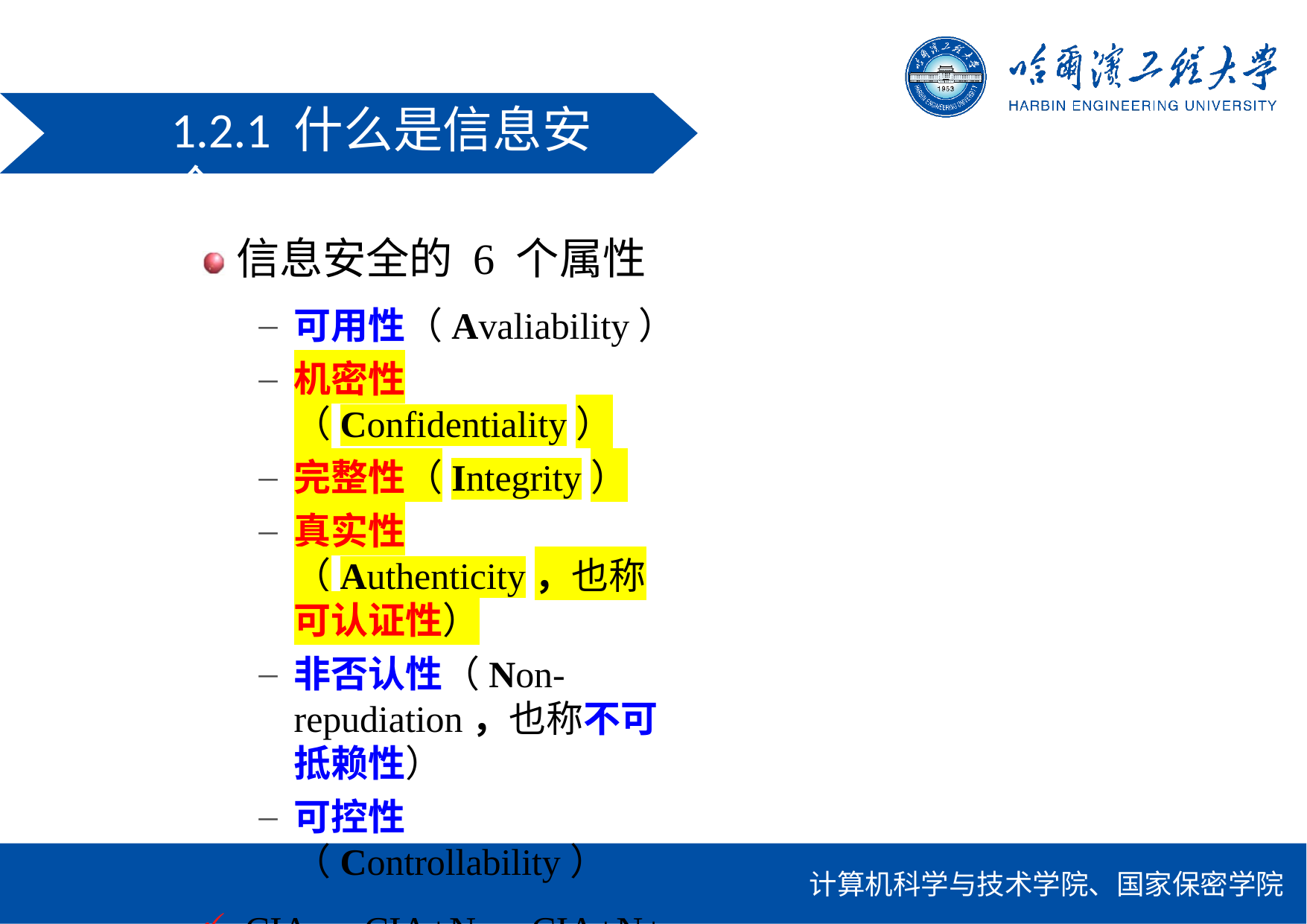

1.2.1 什么是信息安全
信息安全的 6 个属性
可用性（Avaliability）
机密性（Confidentiality）
完整性（Integrity）
真实性（Authenticity，也称可认证性）
非否认性（Non-repudiation，也称不可抵赖性）
可控性（Controllability）
CIA，CIA+N，CIA+N+A+C = A2C2IN